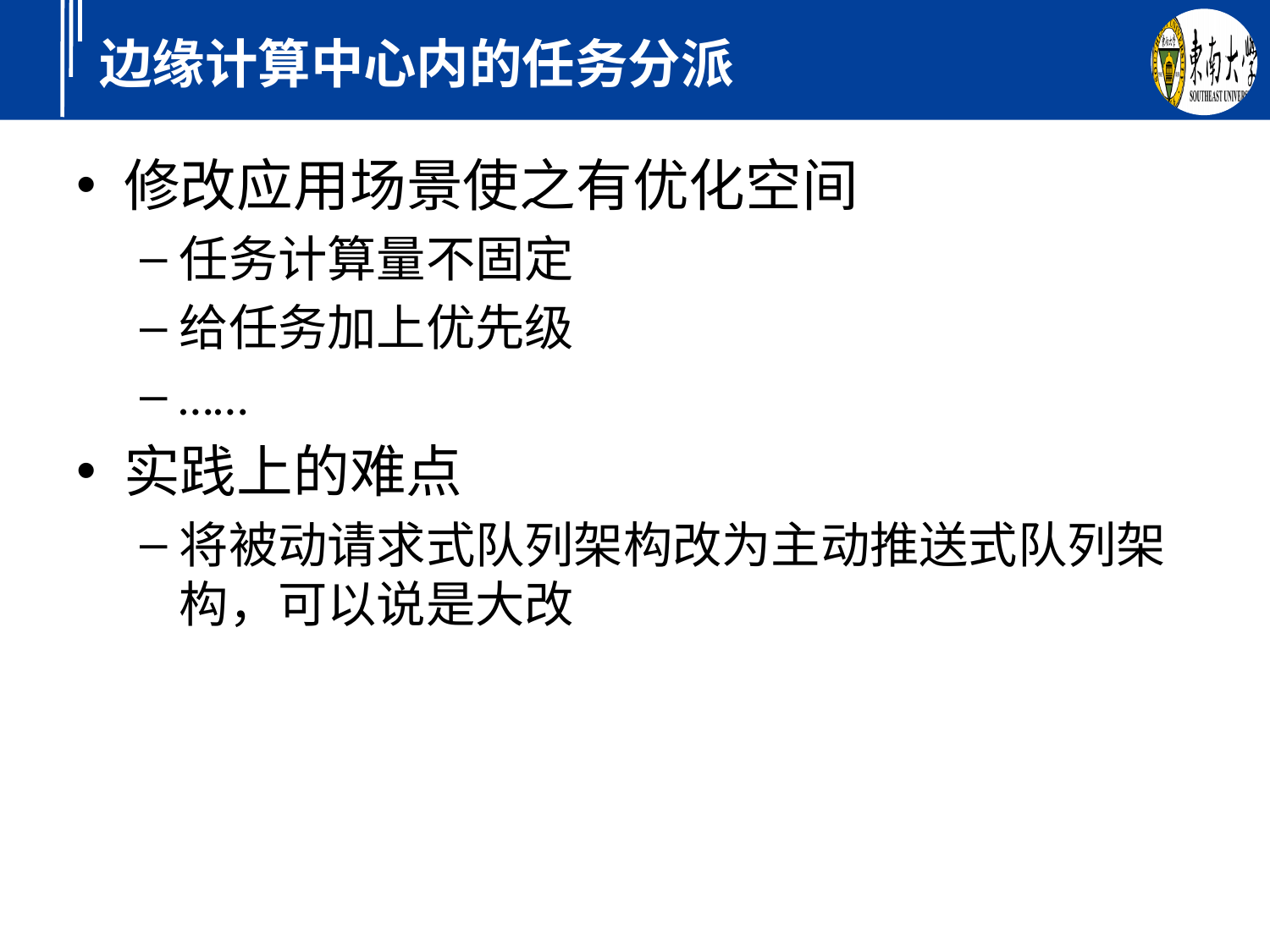

# 边缘计算中心内的任务分派
修改应用场景使之有优化空间
任务计算量不固定
给任务加上优先级
……
实践上的难点
将被动请求式队列架构改为主动推送式队列架构，可以说是大改